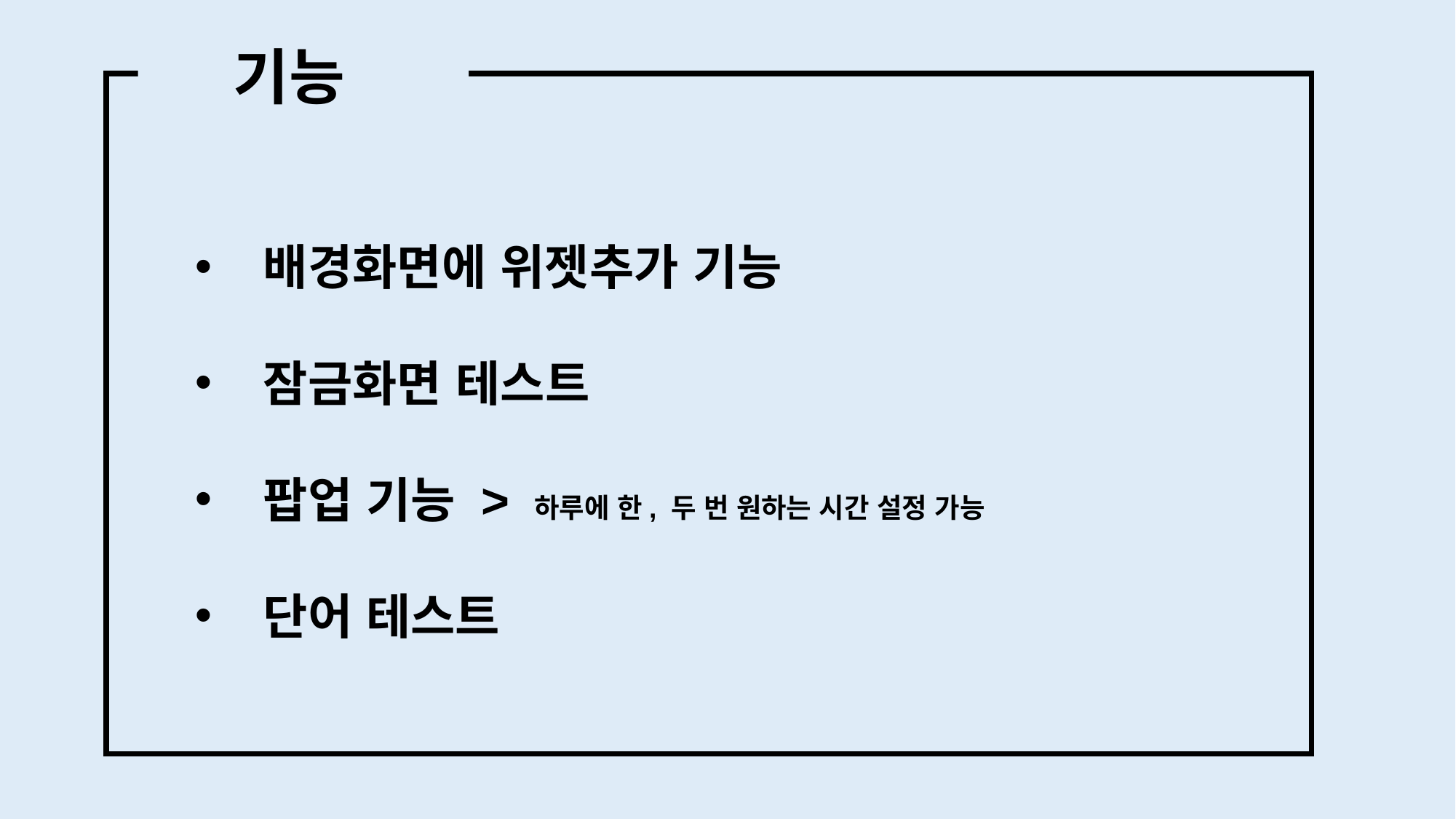

기능

배경화면에 위젯추가 기능
잠금화면 테스트
팝업 기능 > 하루에 한, 두 번 원하는 시간 설정 가능
단어 테스트